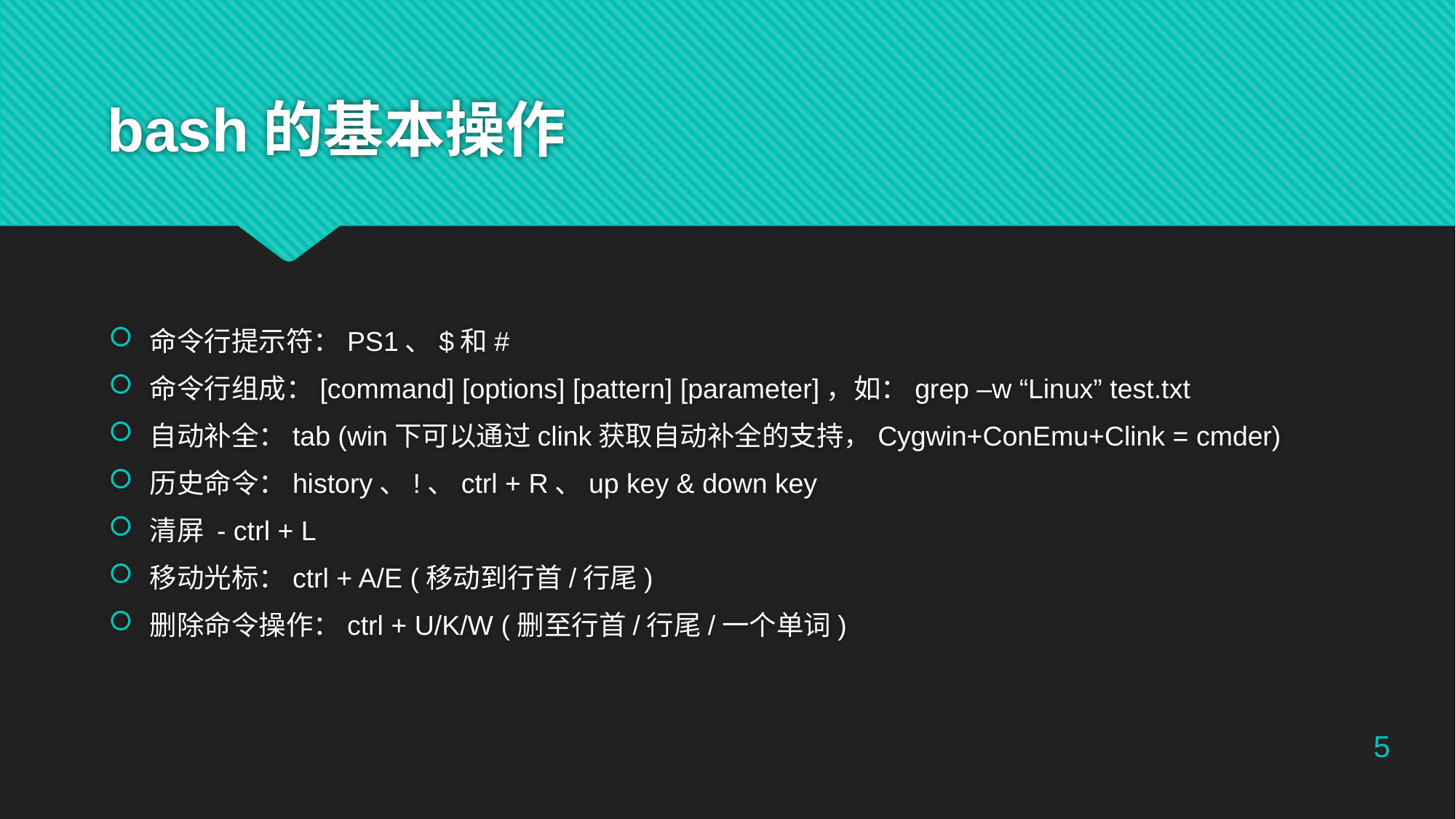

# bash的基本操作
命令行提示符：PS1、$和#
命令行组成：[command] [options] [pattern] [parameter]，如：grep –w “Linux” test.txt
自动补全：tab (win下可以通过clink获取自动补全的支持，Cygwin+ConEmu+Clink = cmder)
历史命令：history、!、ctrl + R、up key & down key
清屏 - ctrl + L
移动光标：ctrl + A/E (移动到行首/行尾)
删除命令操作：ctrl + U/K/W (删至行首/行尾/一个单词)
5